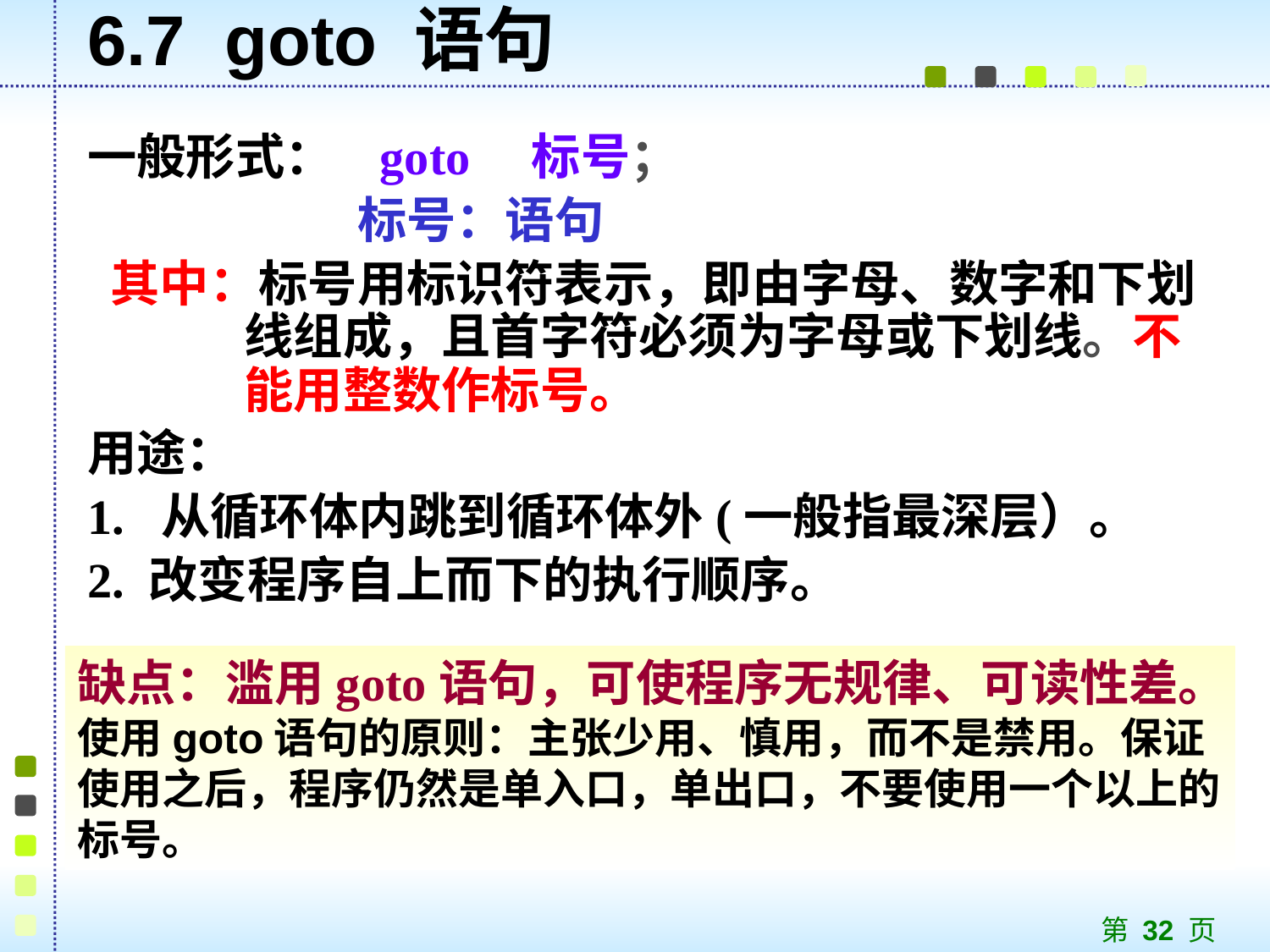

# 6.7  goto 语句
一般形式：   goto    标号；
                       标号：语句
 其中：标号用标识符表示，即由字母、数字和下划线组成，且首字符必须为字母或下划线。不能用整数作标号。
用途：
1.  从循环体内跳到循环体外(一般指最深层）。
2. 改变程序自上而下的执行顺序。

缺点：滥用goto语句，可使程序无规律、可读性差。
使用goto语句的原则：主张少用、慎用，而不是禁用。保证使用之后，程序仍然是单入口，单出口，不要使用一个以上的标号。
第 32 页